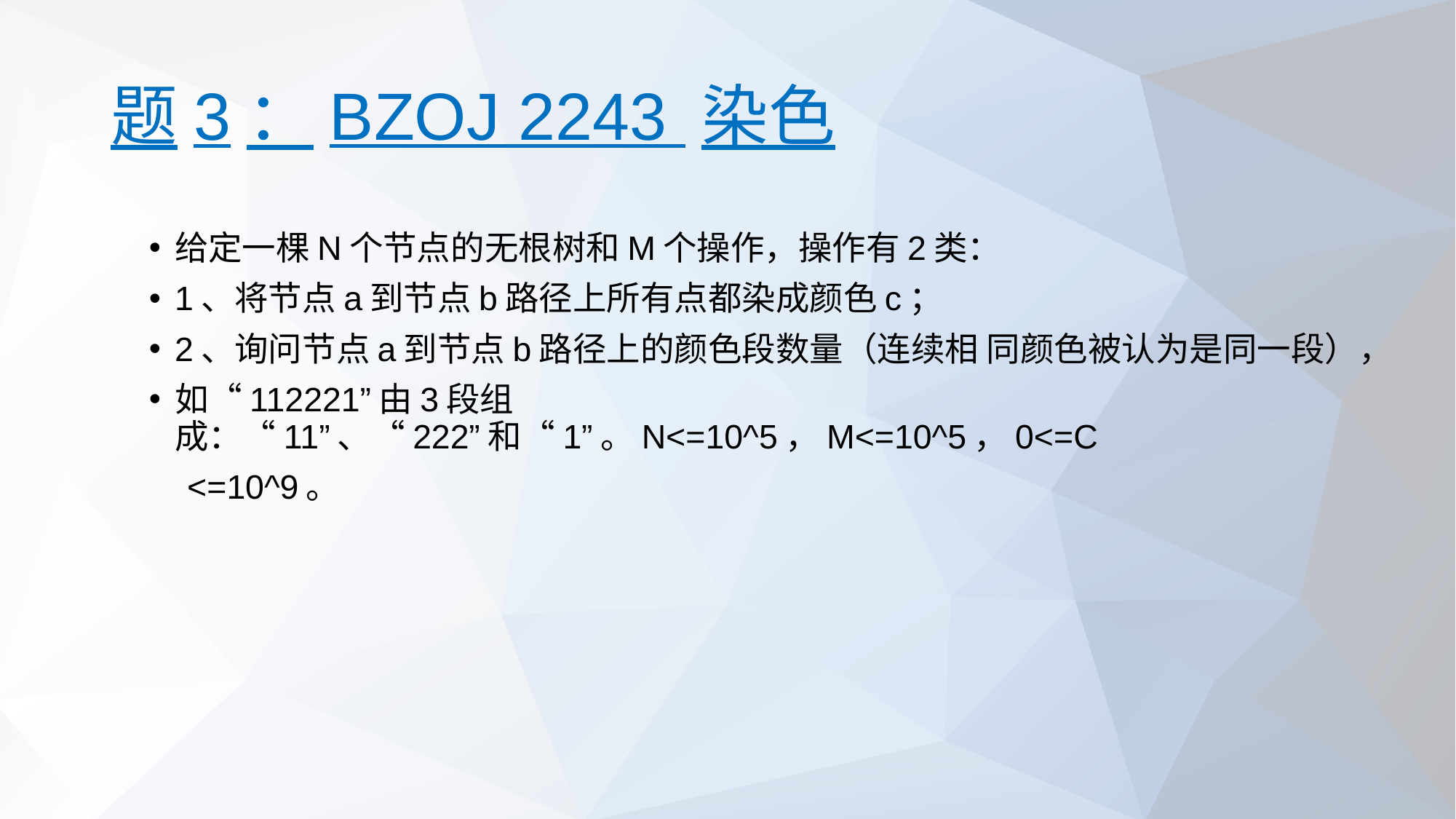

# 题3：BZOJ 2243 染色
给定一棵N个节点的无根树和M个操作，操作有2类：
1、将节点a到节点b路径上所有点都染成颜色c；
2、询问节点a到节点b路径上的颜色段数量（连续相 同颜色被认为是同一段），
如“112221”由3段组成：“11”、“222”和“1”。N<=10^5，M<=10^5，0<=C
    <=10^9。